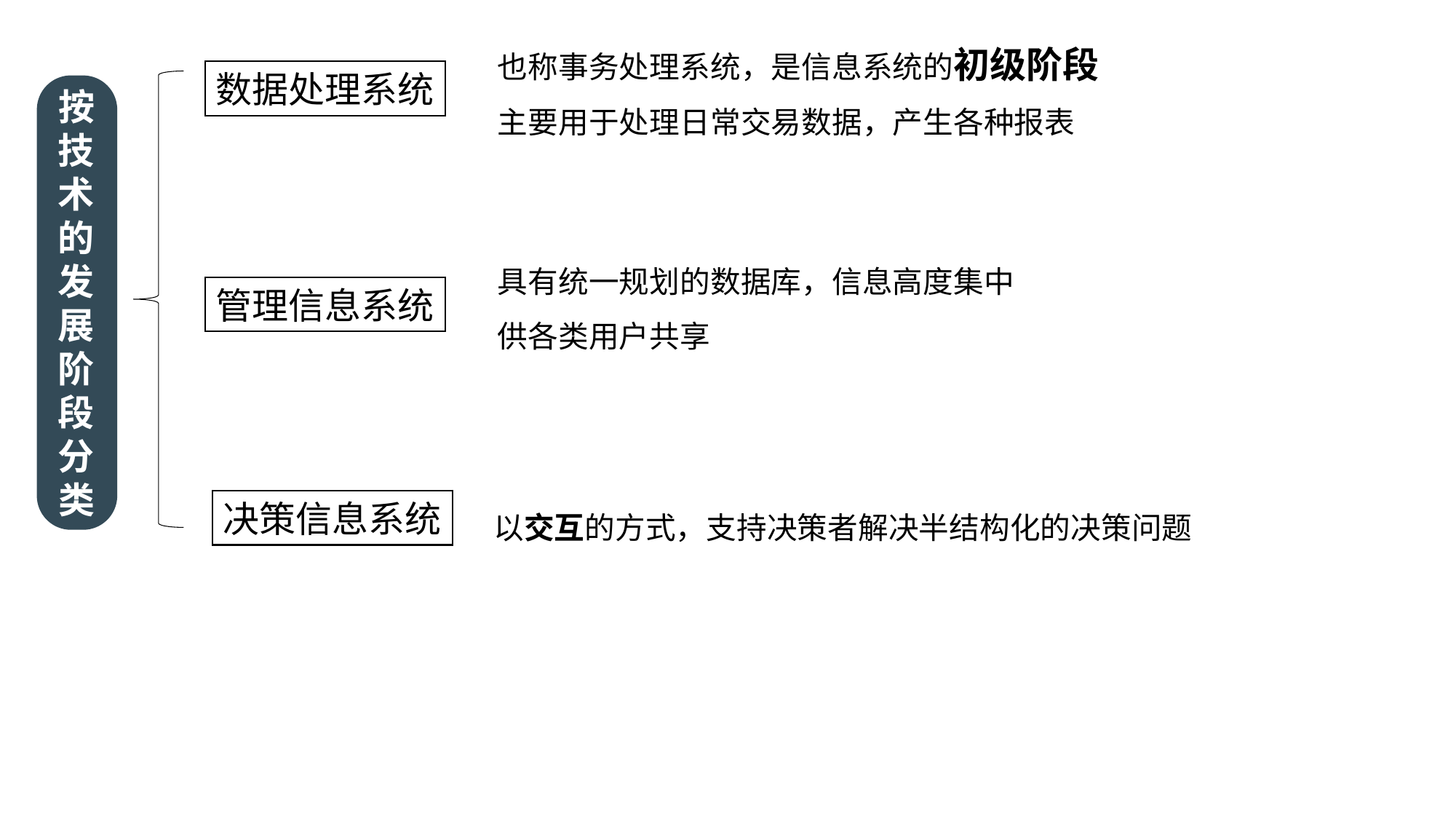

也称事务处理系统，是信息系统的初级阶段
主要用于处理日常交易数据，产生各种报表
数据处理系统

按
技术的发展阶段分类
具有统一规划的数据库，信息高度集中
供各类用户共享
管理信息系统
以交互的方式，支持决策者解决半结构化的决策问题
决策信息系统